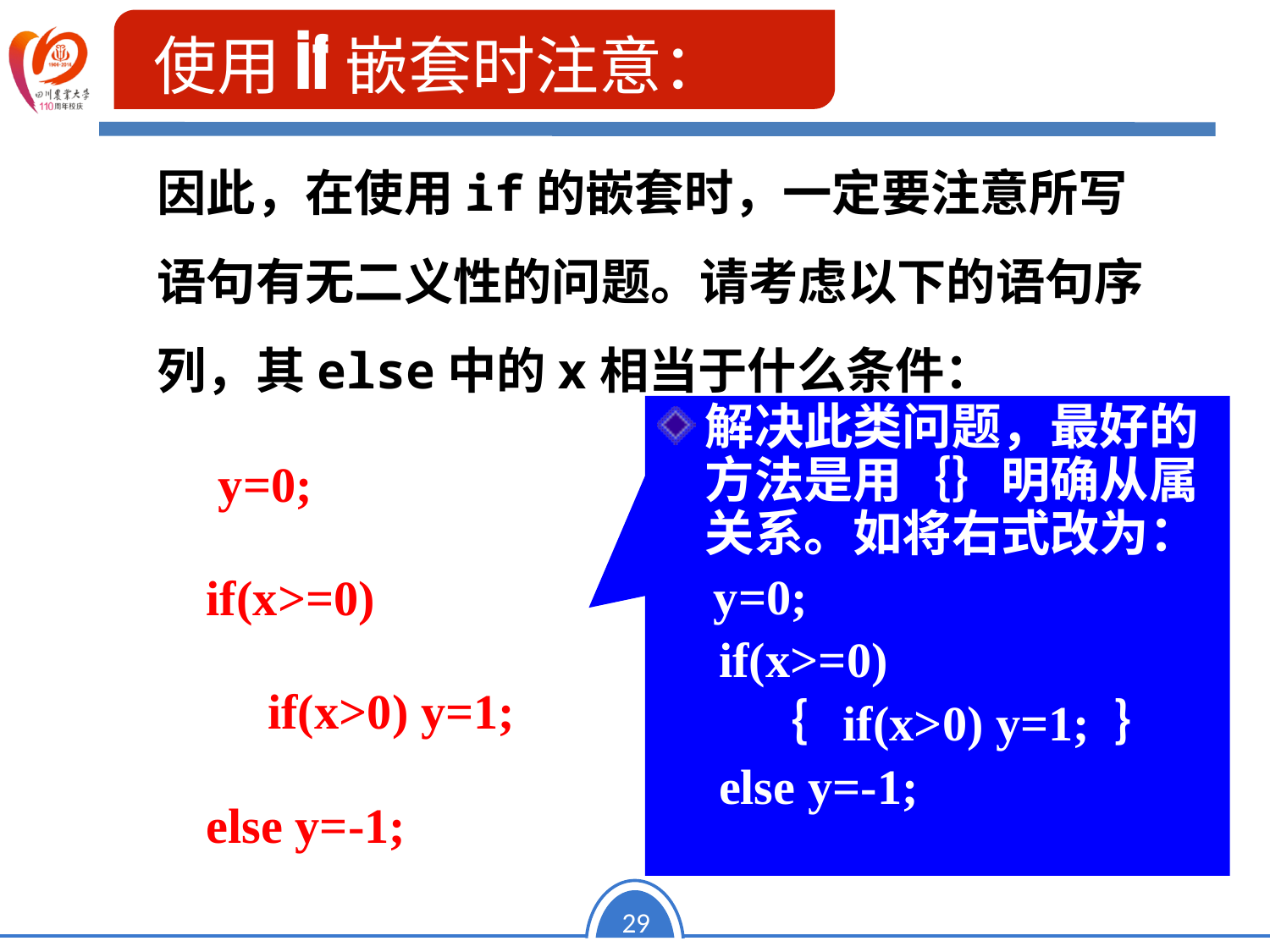

使用if嵌套时注意：
因此，在使用if的嵌套时，一定要注意所写语句有无二义性的问题。请考虑以下的语句序列，其else中的x相当于什么条件：
　y=0;
    if(x>=0)
         if(x>0) y=1;
    else y=-1;
解决此类问题，最好的方法是用｛｝明确从属关系。如将右式改为：
     y=0;
     if(x>=0)
        ｛  if(x>0) y=1; ｝
     else y=-1;